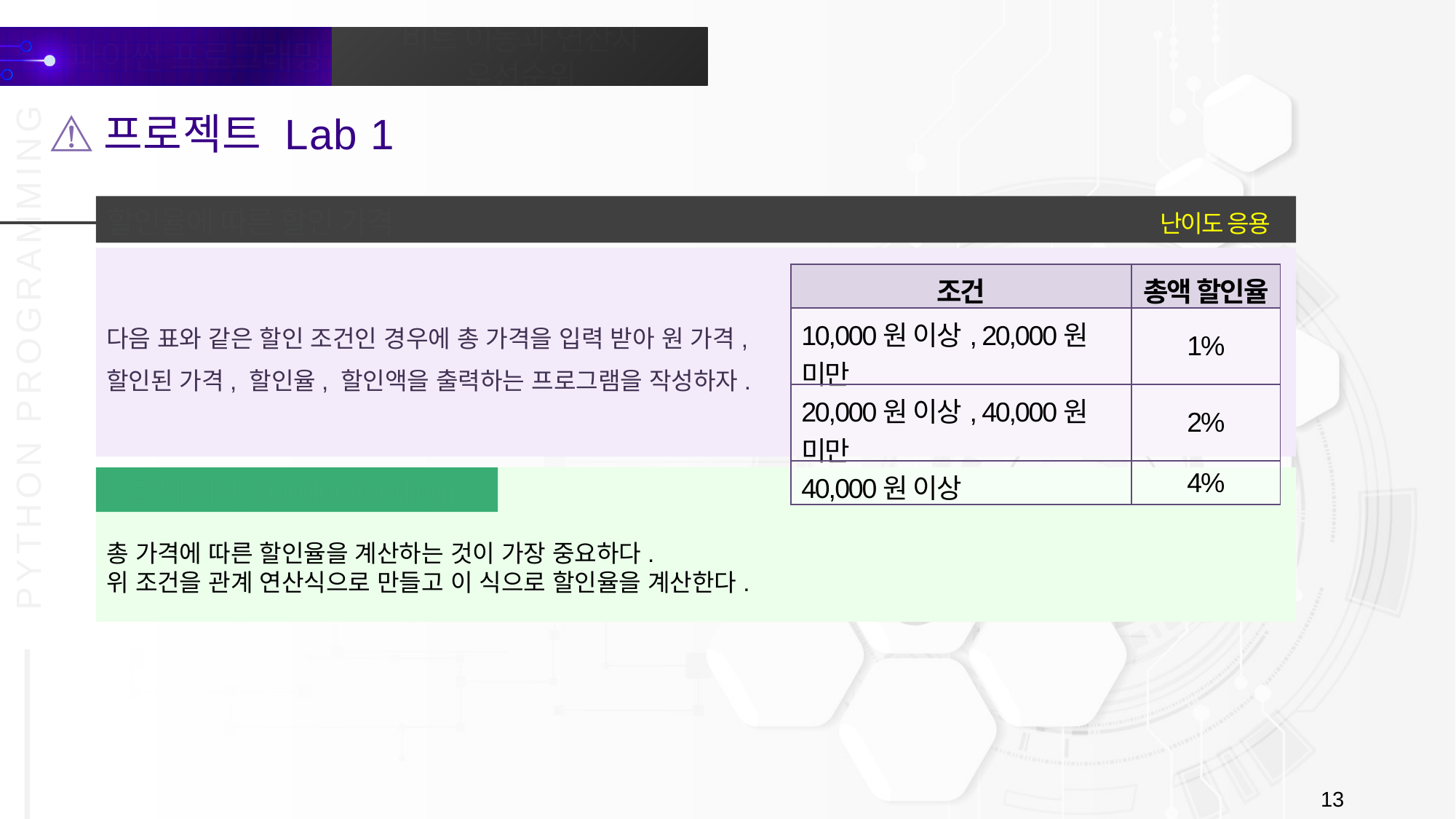

프로젝트 Lab 1

난이도 응용
할인율에 따른 할인 가격
다음 표와 같은 할인 조건인 경우에 총 가격을 입력 받아 원 가격,
할인된 가격, 할인율, 할인액을 출력하는 프로그램을 작성하자.
| 조건 | 총액 할인율 |
| --- | --- |
| 10,000원 이상, 20,000원 미만 | 1% |
| 20,000원 이상, 40,000원 미만 | 2% |
| 40,000원 이상 | 4% |

문제 이해 (Understanding)
총 가격에 따른 할인율을 계산하는 것이 가장 중요하다.
위 조건을 관계 연산식으로 만들고 이 식으로 할인율을 계산한다.
13